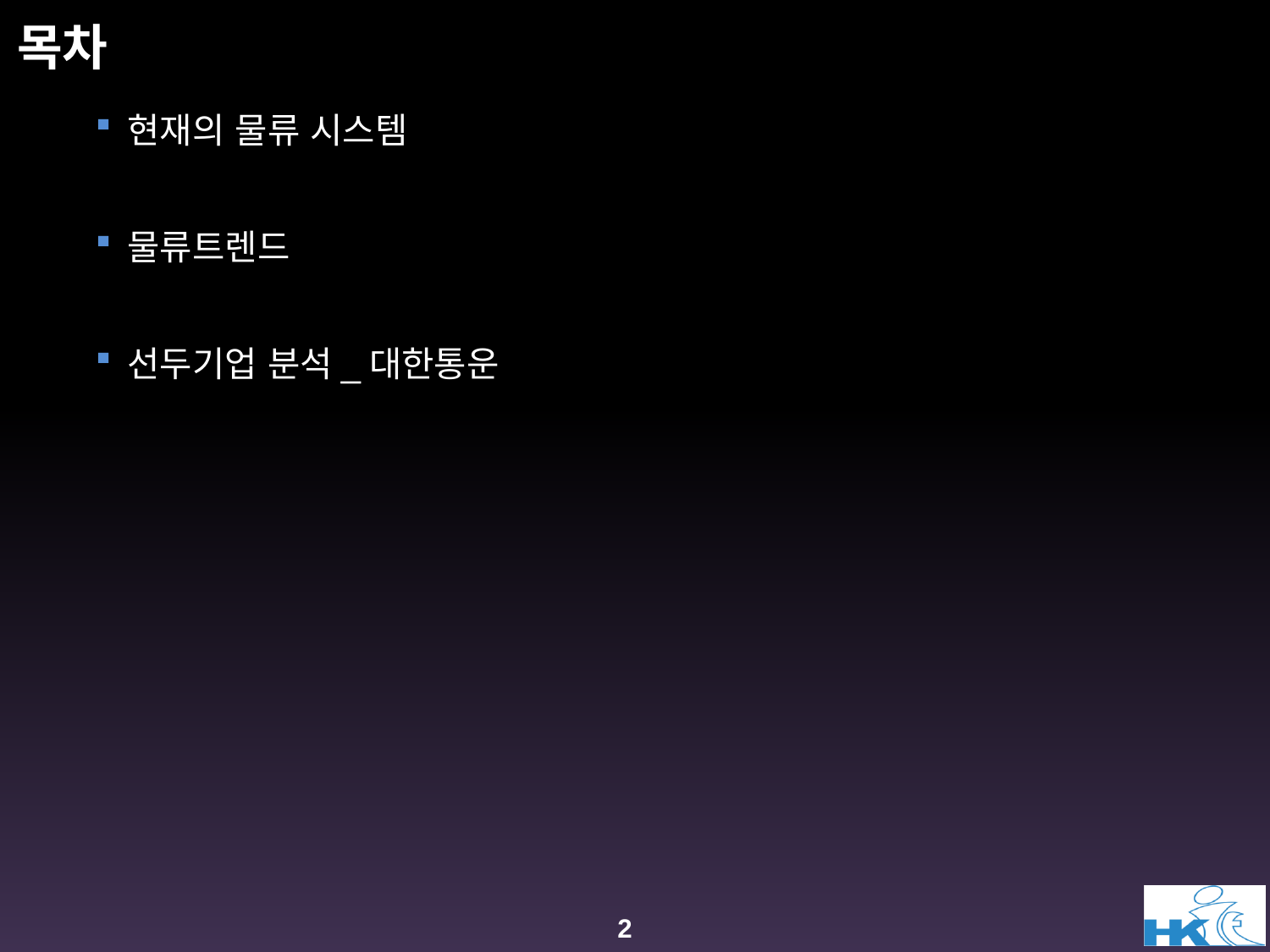

# 목차
현재의 물류 시스템

물류트렌드

선두기업 분석_대한통운

2